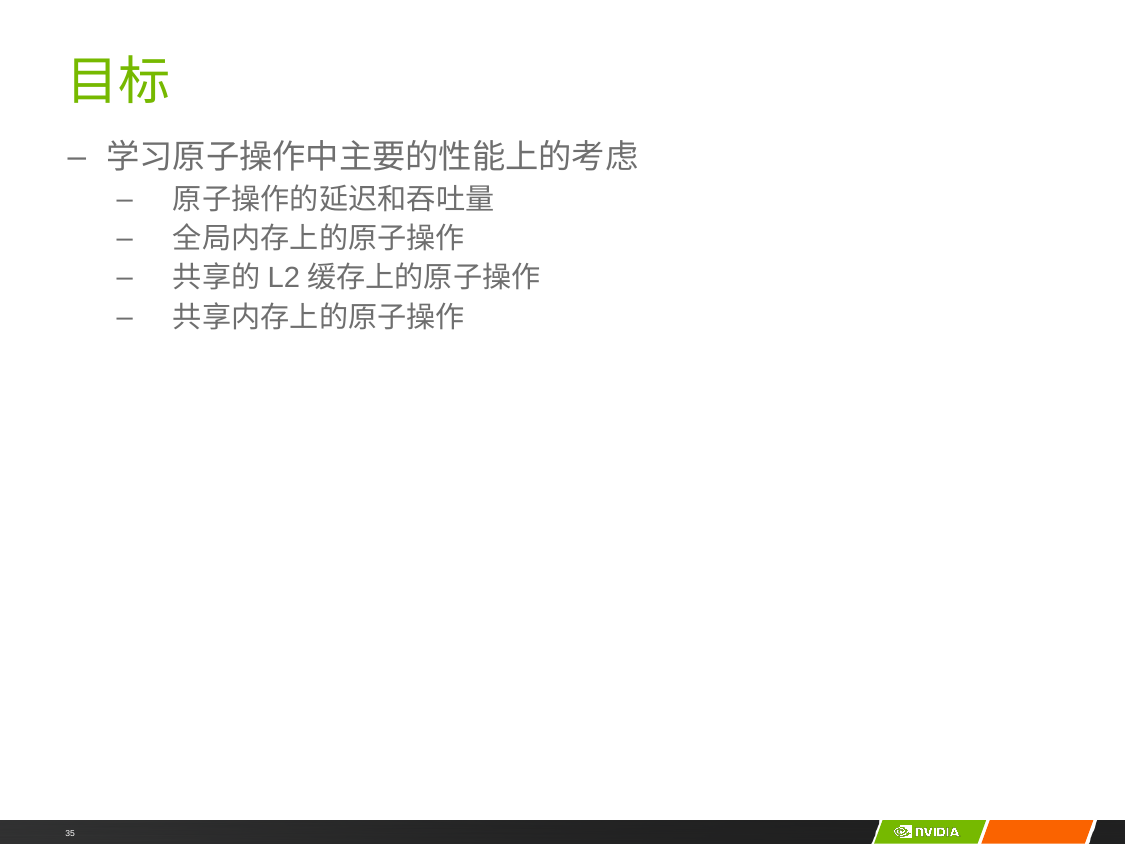

# 目标
学习原子操作中主要的性能上的考虑
原子操作的延迟和吞吐量
全局内存上的原子操作
共享的L2缓存上的原子操作
共享内存上的原子操作

35